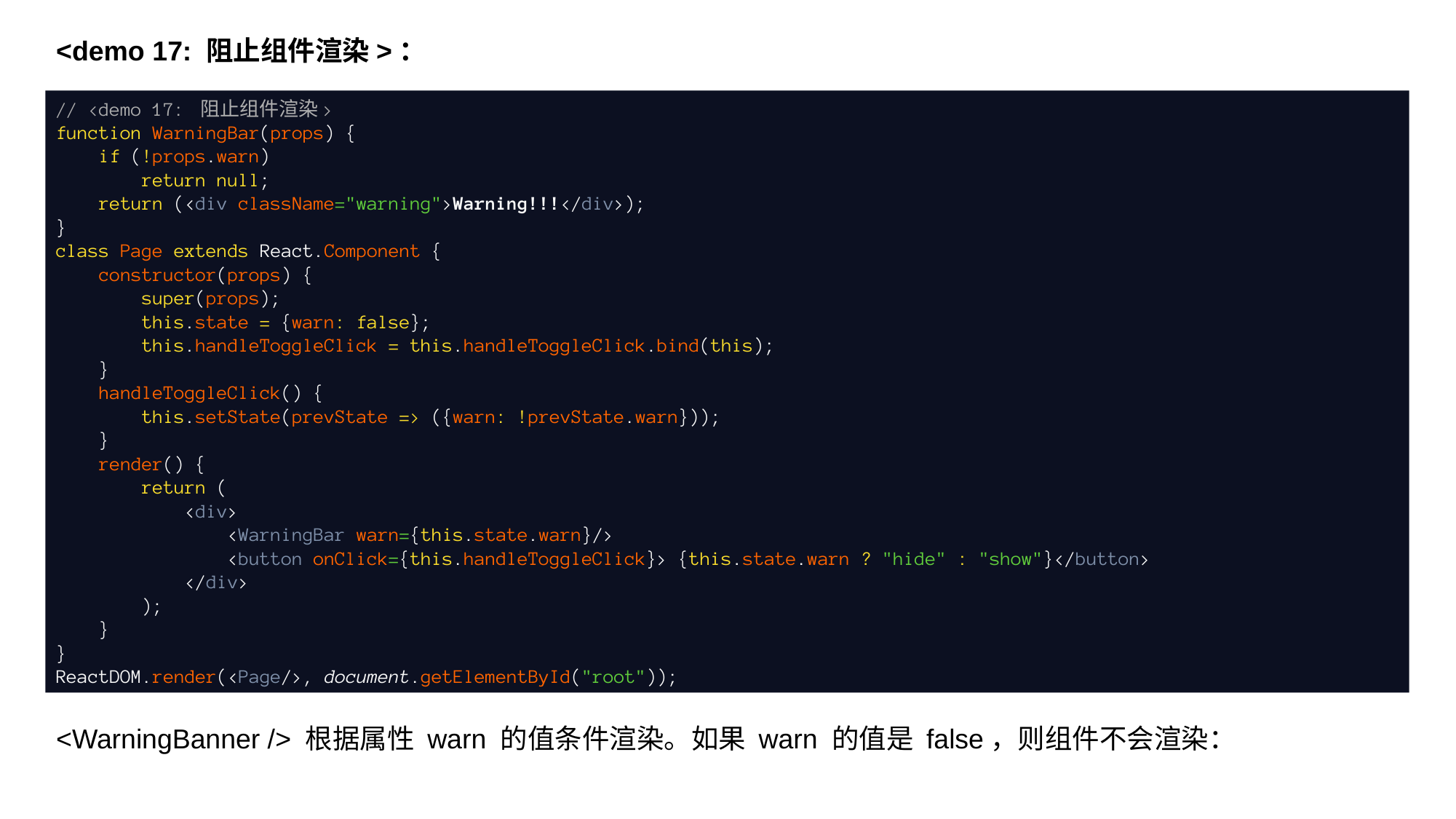

<demo 17: 阻止组件渲染>：

<WarningBanner /> 根据属性 warn 的值条件渲染。如果 warn 的值是 false，则组件不会渲染：
// <demo 17: 阻止组件渲染>
function WarningBar(props) {
    if (!props.warn)
        return null;
    return (<div className="warning">Warning!!!</div>);
}
class Page extends React.Component {
    constructor(props) {
        super(props);
        this.state = {warn: false};
        this.handleToggleClick = this.handleToggleClick.bind(this);
    }
    handleToggleClick() {
        this.setState(prevState => ({warn: !prevState.warn}));
    }
    render() {
        return (
            <div>
                <WarningBar warn={this.state.warn}/>
                <button onClick={this.handleToggleClick}> {this.state.warn ? "hide" : "show"}</button>
            </div>
        );
    }
}
ReactDOM.render(<Page/>, document.getElementById("root"));